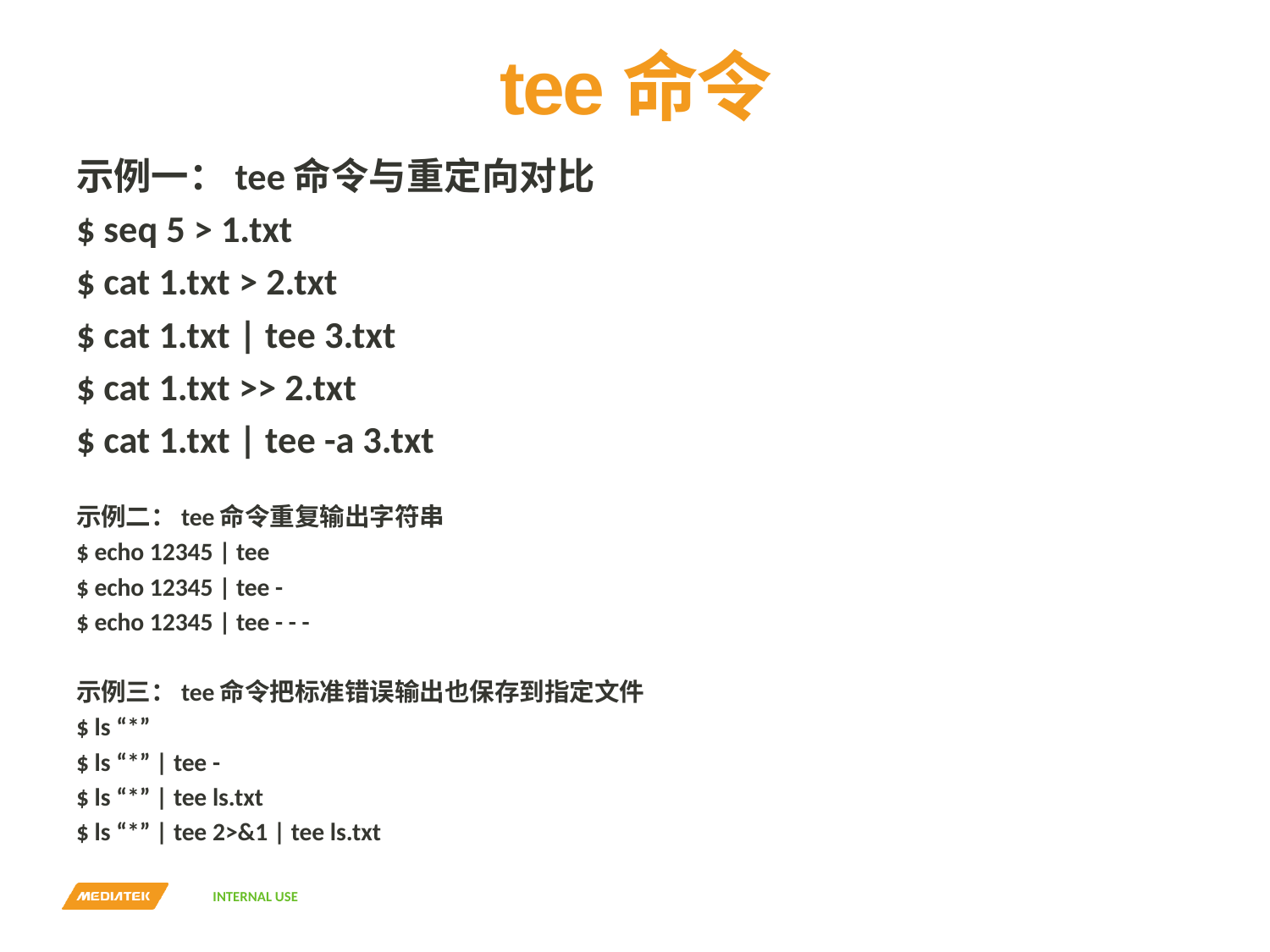

# tee命令
示例一：tee命令与重定向对比
$ seq 5 > 1.txt
$ cat 1.txt > 2.txt
$ cat 1.txt | tee 3.txt
$ cat 1.txt >> 2.txt
$ cat 1.txt | tee -a 3.txt

示例二：tee命令重复输出字符串
$ echo 12345 | tee
$ echo 12345 | tee -
$ echo 12345 | tee - - -

示例三：tee命令把标准错误输出也保存到指定文件
$ ls “*”
$ ls “*” | tee -
$ ls “*” | tee ls.txt
$ ls “*” | tee 2>&1 | tee ls.txt